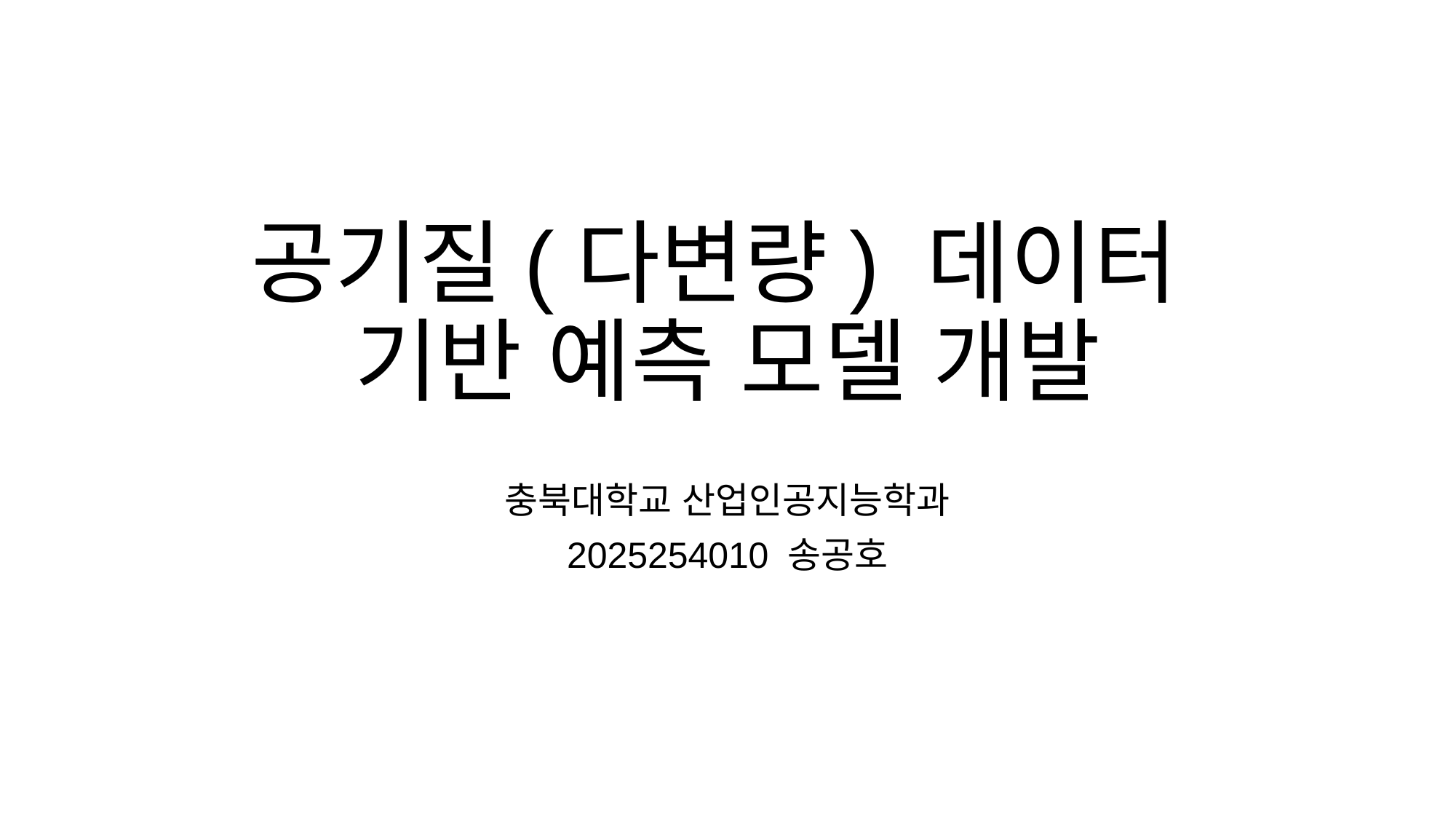

# 공기질(다변량) 데이터 기반 예측 모델 개발
충북대학교 산업인공지능학과
2025254010 송공호